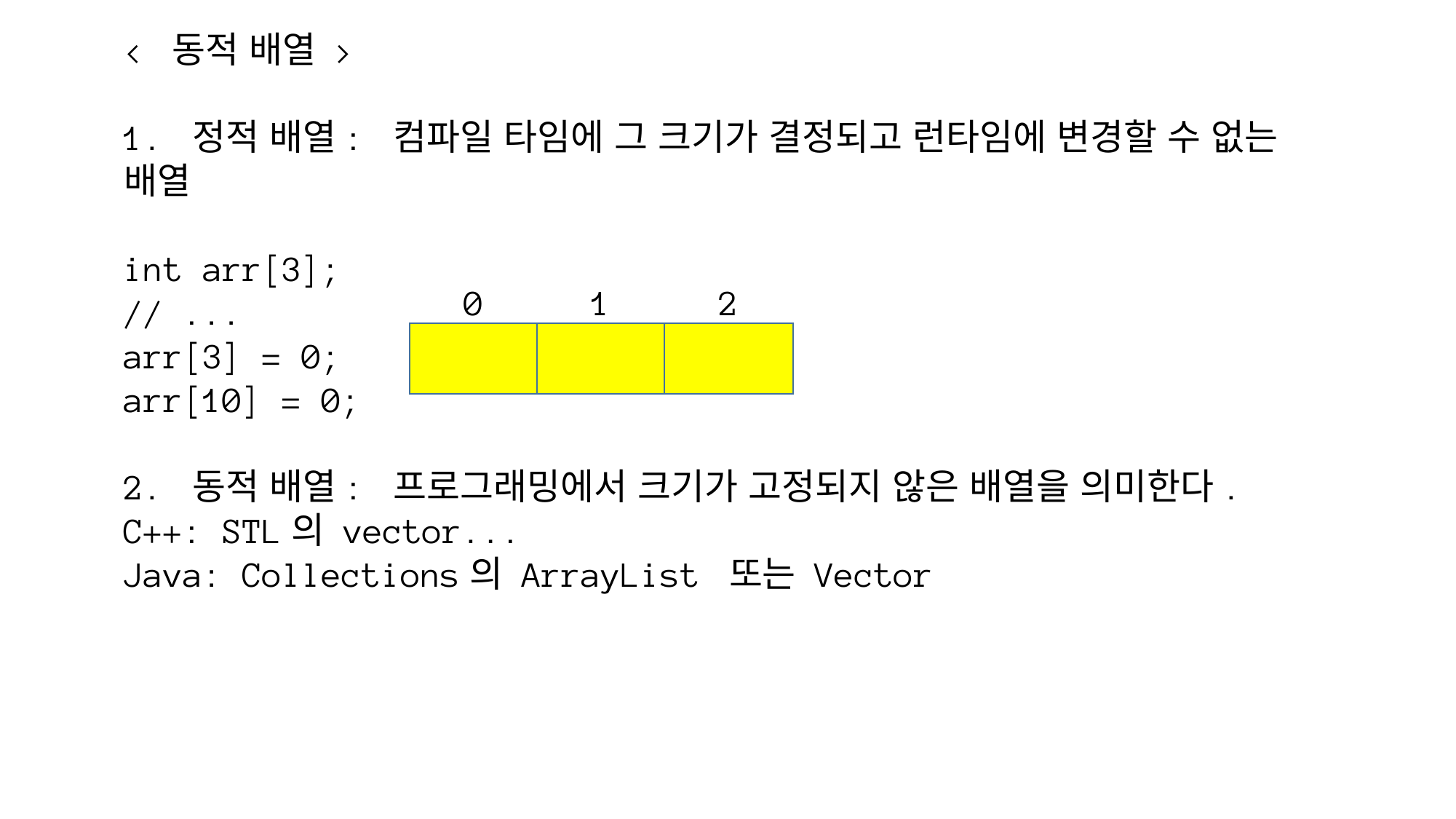

< 동적 배열 >

1. 정적 배열: 컴파일 타임에 그 크기가 결정되고 런타임에 변경할 수 없는
배열

int arr[3];
// ...
arr[3] = 0;
arr[10] = 0;

2. 동적 배열: 프로그래밍에서 크기가 고정되지 않은 배열을 의미한다.
C++: STL의 vector...
Java: Collections의 ArrayList 또는 Vector
0
1
2